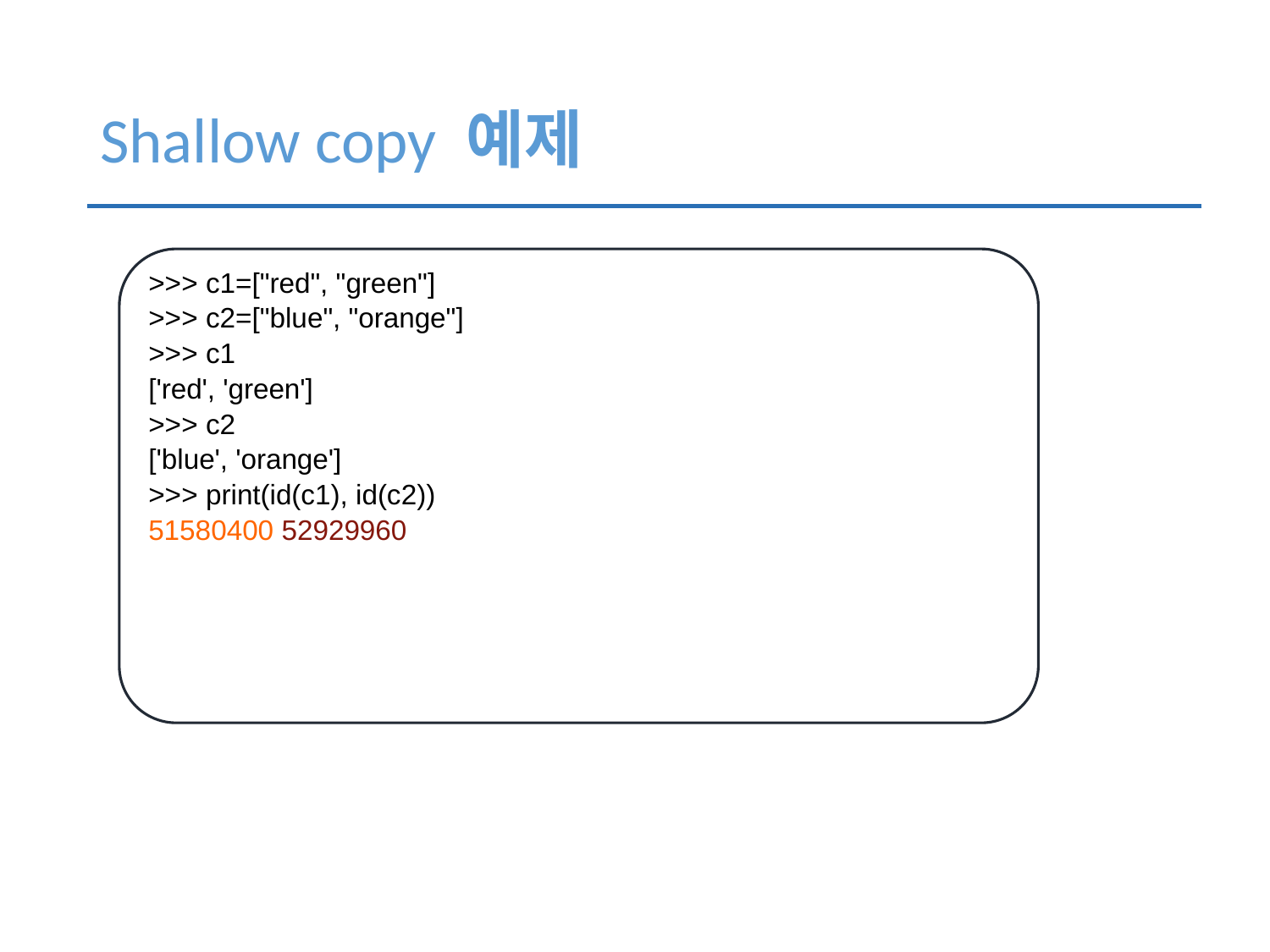

# Shallow copy 예제

>>> c1=["red", "green"]
>>> c2=["blue", "orange"]
>>> c1
['red', 'green']
>>> c2
['blue', 'orange']
>>> print(id(c1), id(c2))
51580400 52929960